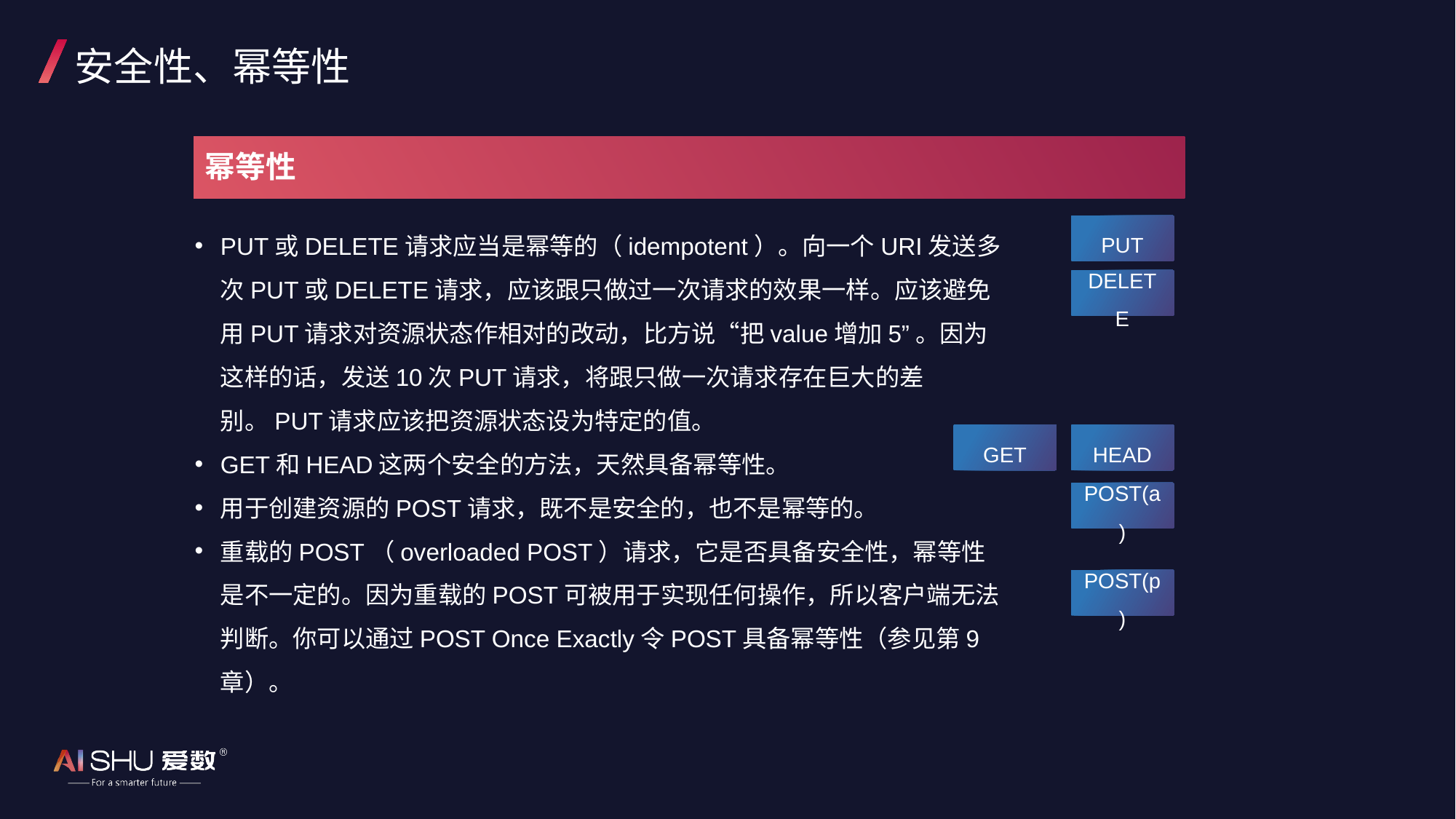

# 安全性、幂等性

幂等性
PUT或DELETE请求应当是幂等的（idempotent）。向一个URI发送多次PUT或DELETE请求，应该跟只做过一次请求的效果一样。应该避免用PUT请求对资源状态作相对的改动，比方说“把value增加5”。因为这样的话，发送10次PUT请求，将跟只做一次请求存在巨大的差别。PUT请求应该把资源状态设为特定的值。
GET和HEAD这两个安全的方法，天然具备幂等性。
用于创建资源的POST请求，既不是安全的，也不是幂等的。
重载的POST（overloaded POST）请求，它是否具备安全性，幂等性是不一定的。因为重载的POST可被用于实现任何操作，所以客户端无法判断。你可以通过POST Once Exactly令POST具备幂等性（参见第9章）。
PUT
DELETE
GET
HEAD
POST(a)
POST(p)